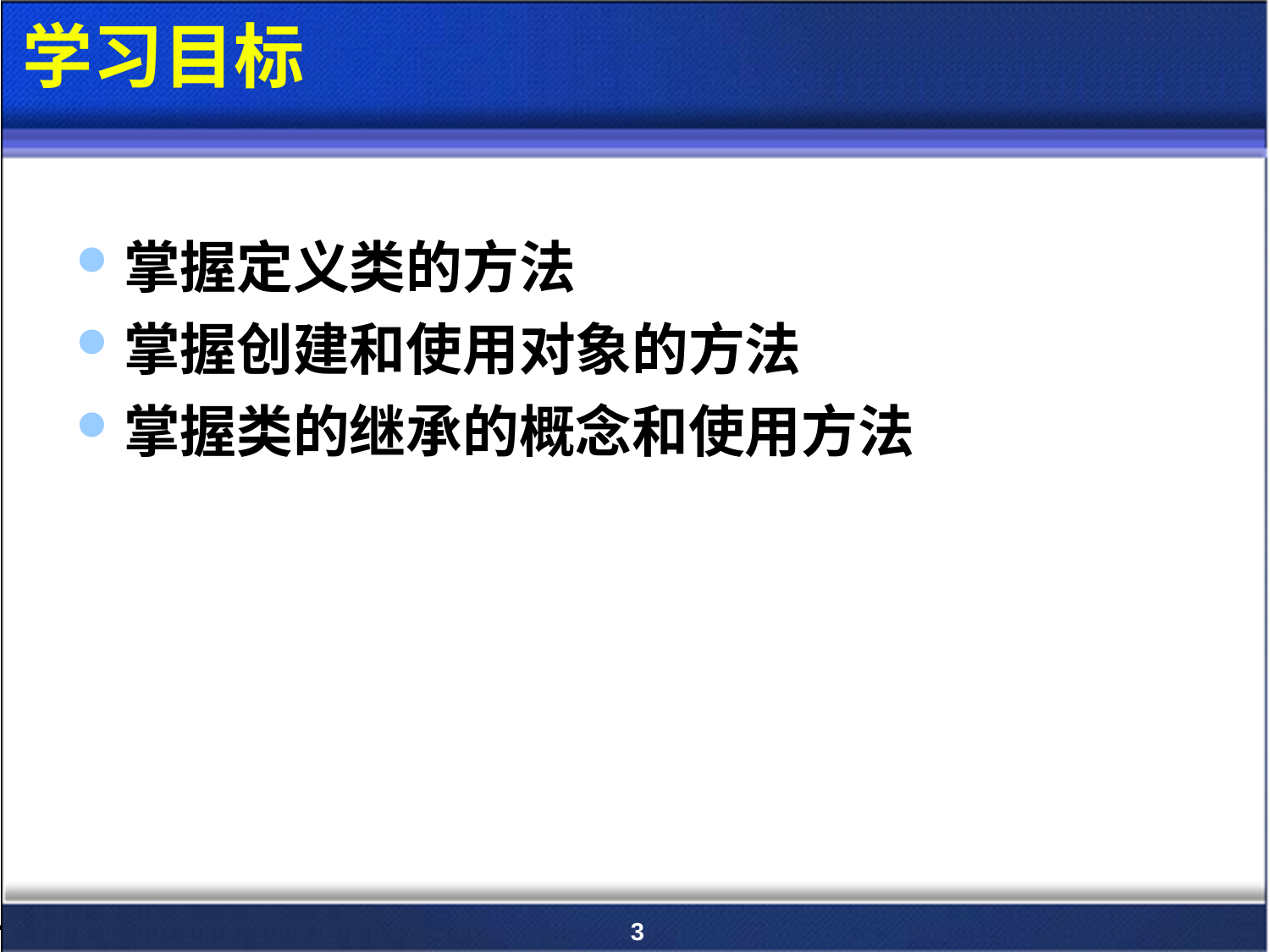

# 学习目标
掌握定义类的方法
掌握创建和使用对象的方法
掌握类的继承的概念和使用方法

3